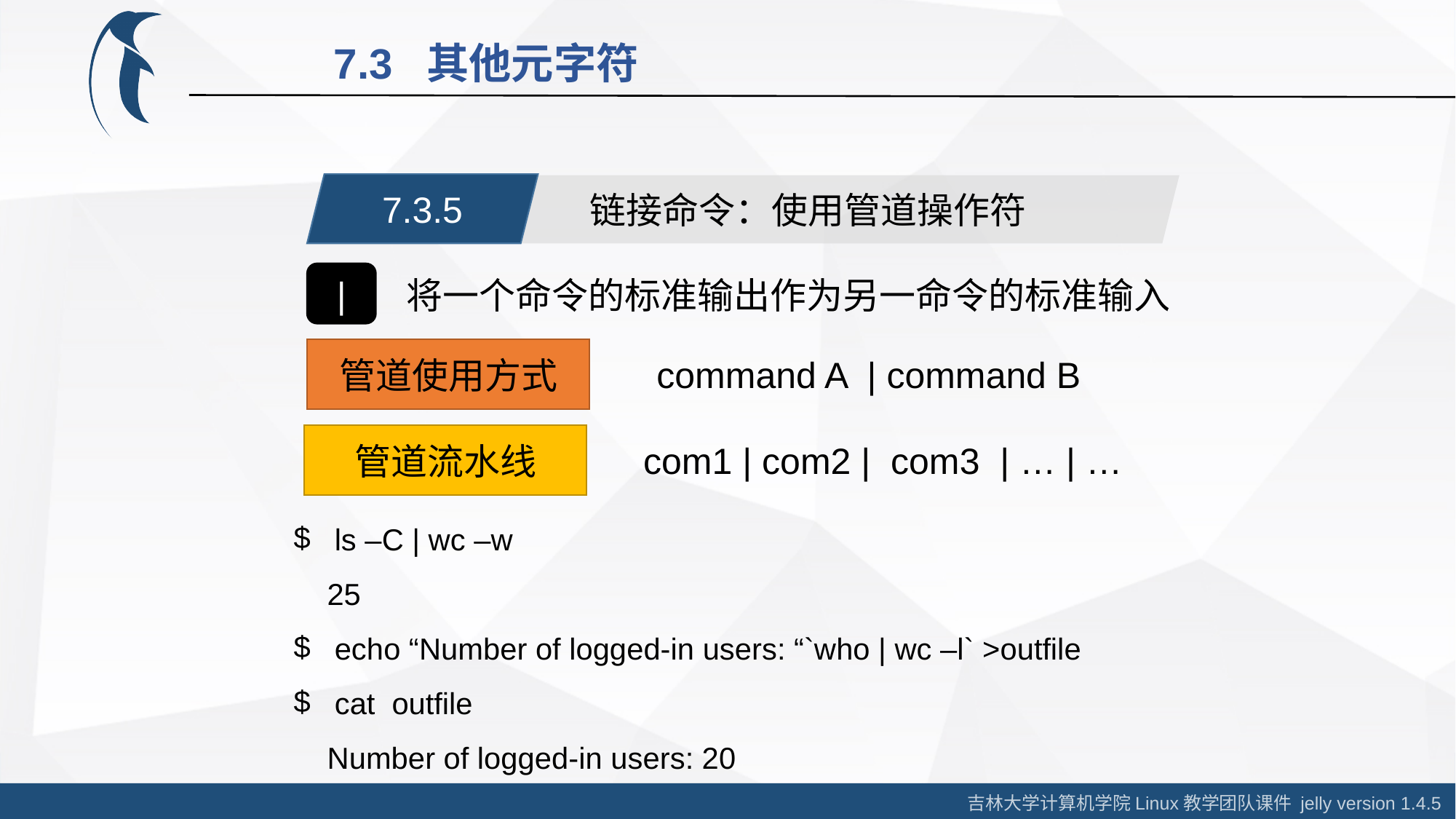

7.3  其他元字符
7.3.5
链接命令：使用管道操作符
|
将一个命令的标准输出作为另一命令的标准输入
管道使用方式
command A  | command B
管道流水线
com1 | com2 |  com3  | … | …
ls –C | wc –w
    25
echo “Number of logged-in users: “`who | wc –l` >outfile
cat  outfile
    Number of logged-in users: 20